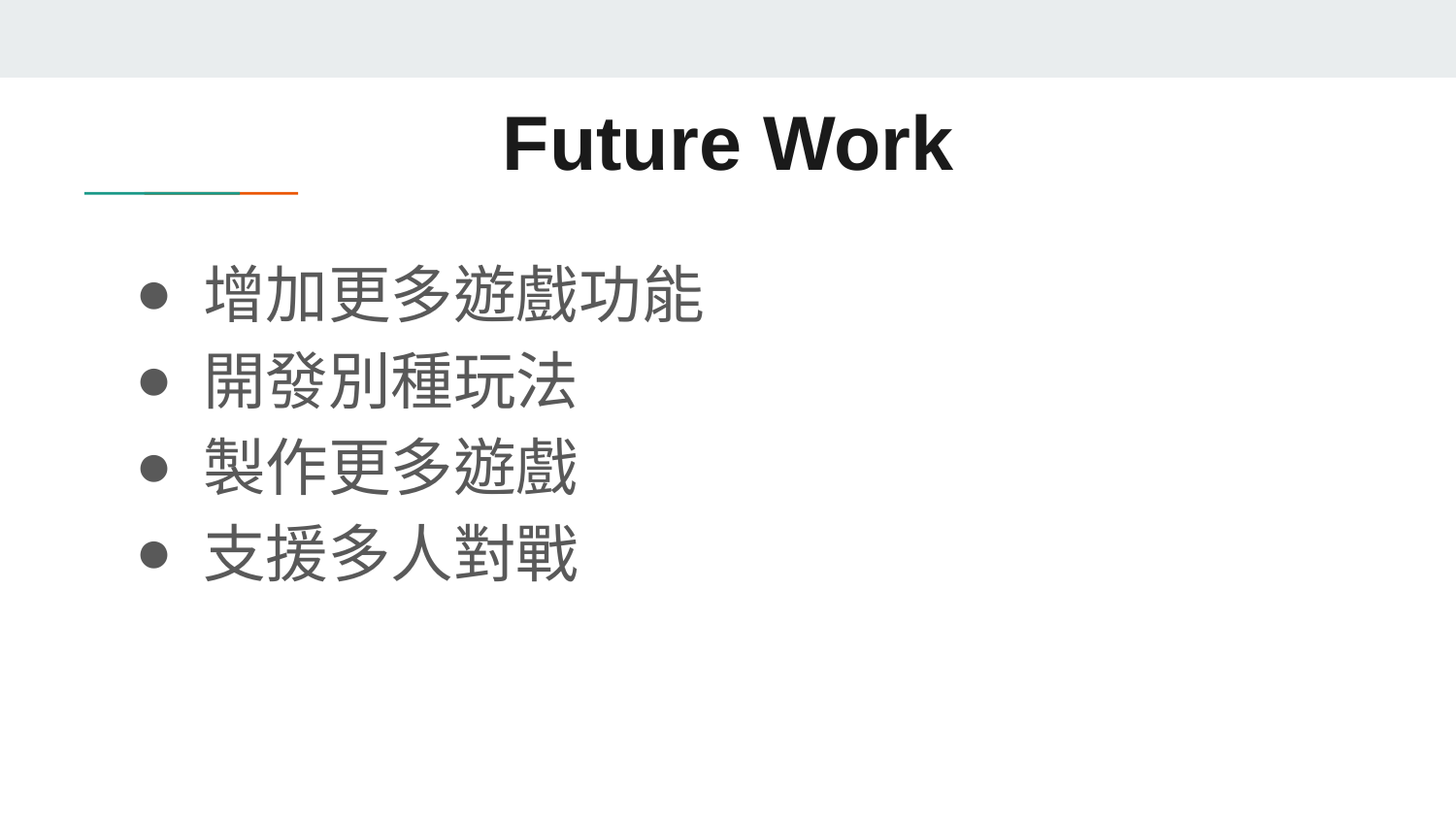

# Future Work
增加更多遊戲功能
開發別種玩法
製作更多遊戲
支援多人對戰